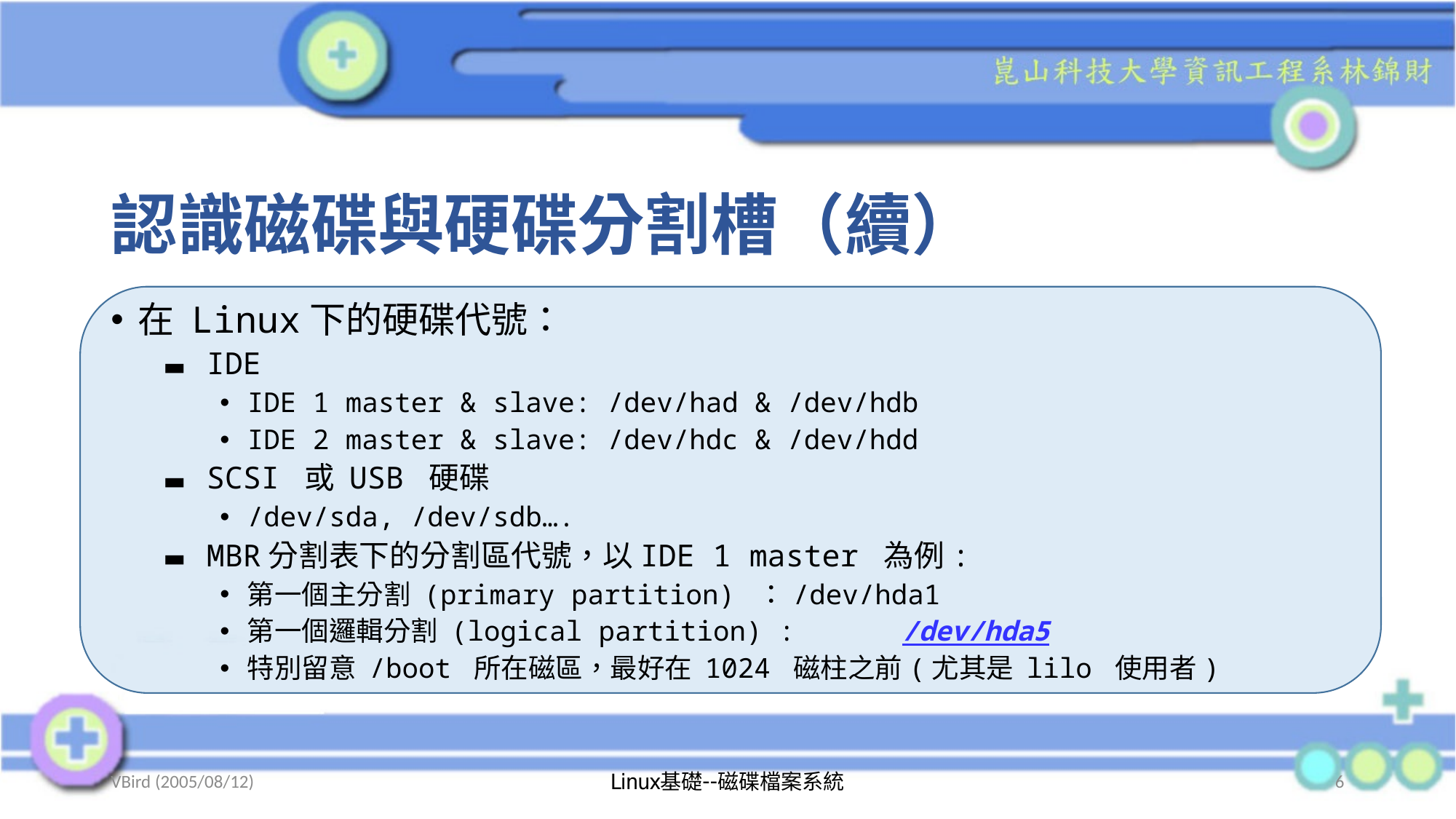

# 認識磁碟與硬碟分割槽（續）

在 Linux下的硬碟代號：
IDE
IDE 1 master & slave: /dev/had & /dev/hdb
IDE 2 master & slave: /dev/hdc & /dev/hdd
SCSI 或 USB 硬碟
/dev/sda, /dev/sdb….
MBR分割表下的分割區代號，以IDE 1 master 為例:
第一個主分割 (primary partition) ： 	/dev/hda1
第一個邏輯分割 (logical partition) : 	/dev/hda5
特別留意 /boot 所在磁區，最好在 1024 磁柱之前(尤其是 lilo 使用者)
VBird (2005/08/12)
Linux基礎--磁碟檔案系統
6